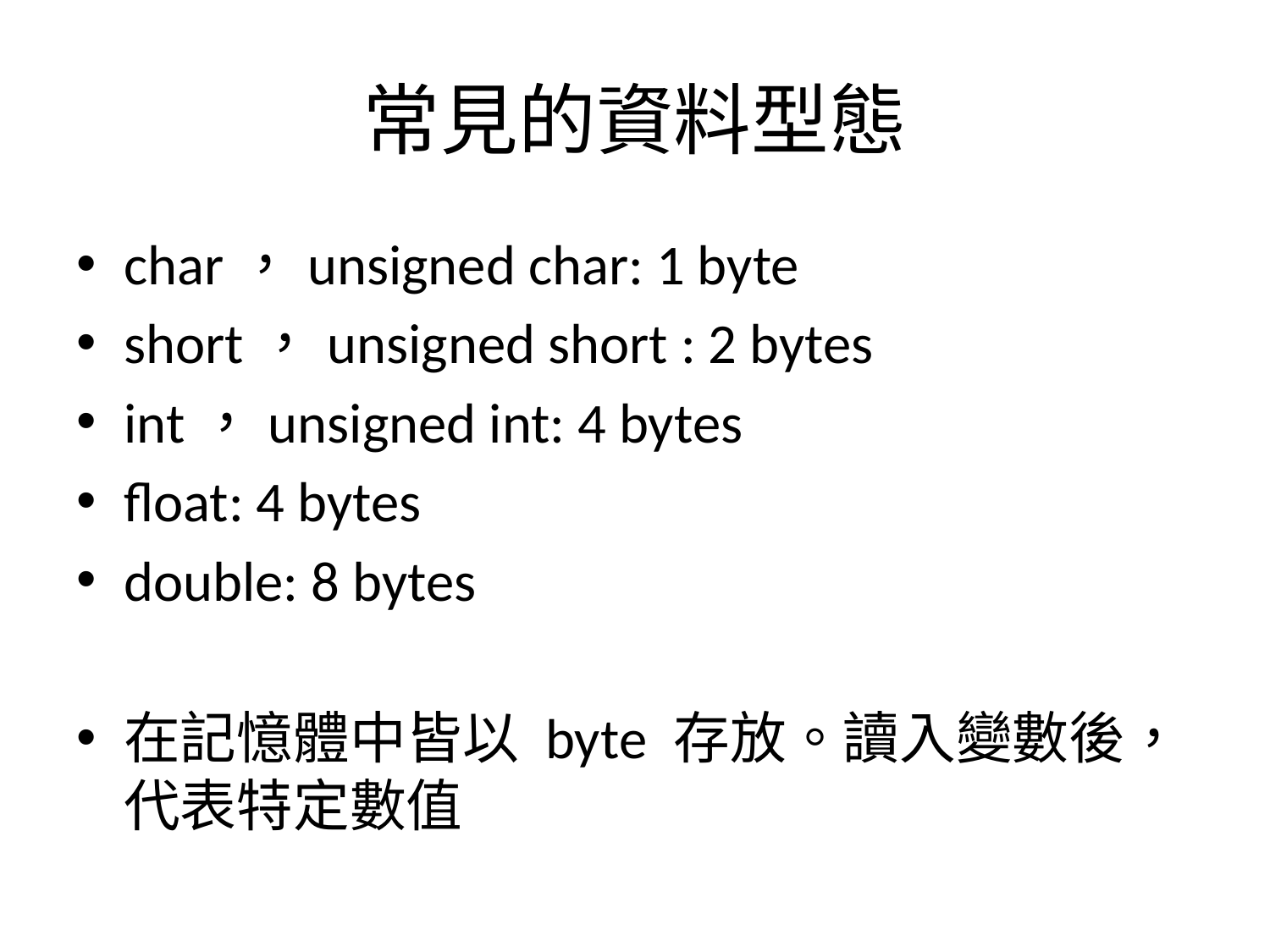

# 常見的資料型態
char，unsigned char: 1 byte
short，unsigned short : 2 bytes
int，unsigned int: 4 bytes
float: 4 bytes
double: 8 bytes

在記憶體中皆以 byte 存放。讀入變數後，代表特定數值